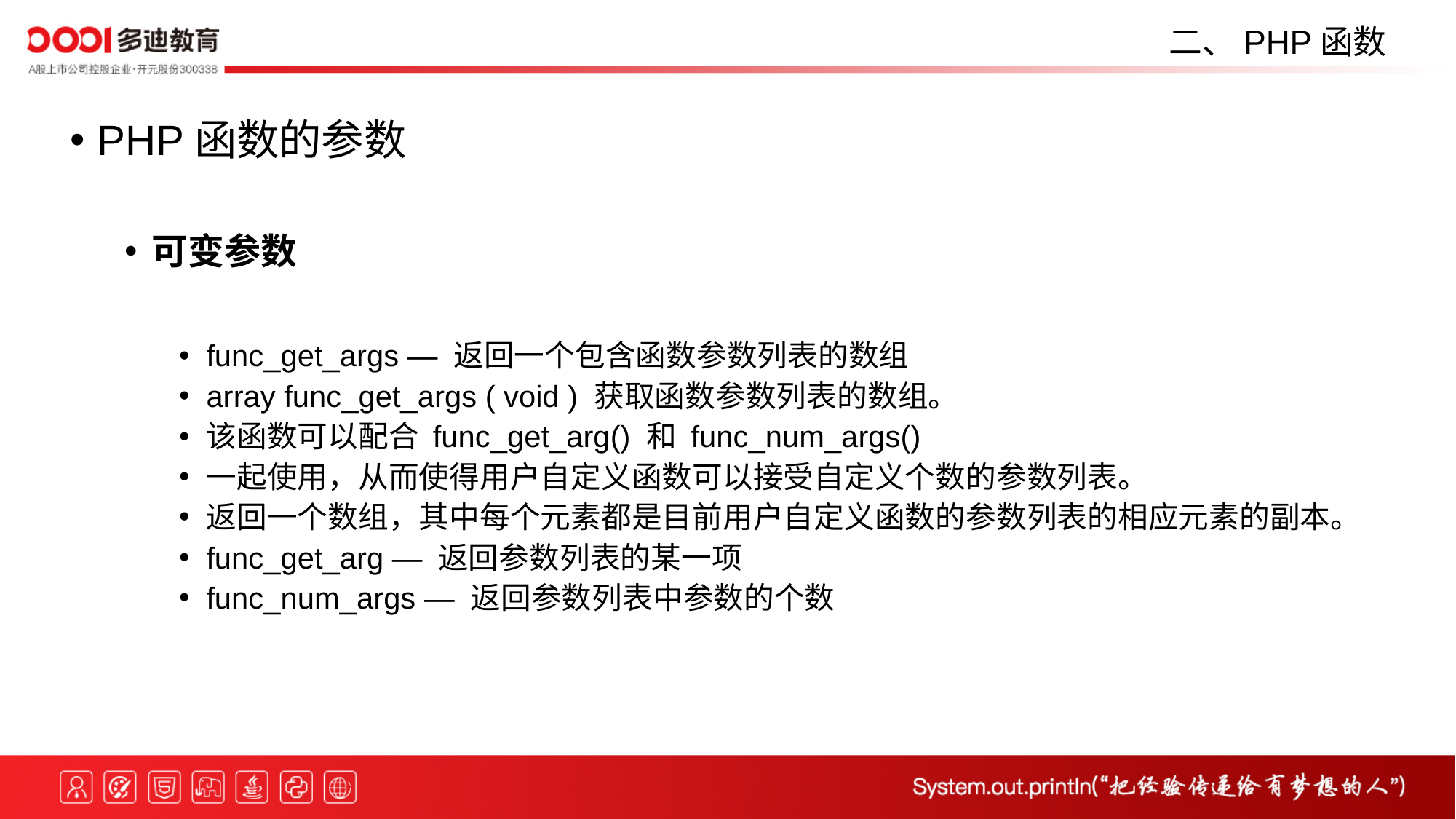

二、PHP函数
PHP函数的参数

可变参数

func_get_args — 返回一个包含函数参数列表的数组
array func_get_args ( void ) 获取函数参数列表的数组。
该函数可以配合 func_get_arg() 和 func_num_args()
一起使用，从而使得用户自定义函数可以接受自定义个数的参数列表。
返回一个数组，其中每个元素都是目前用户自定义函数的参数列表的相应元素的副本。
func_get_arg — 返回参数列表的某一项
func_num_args — 返回参数列表中参数的个数